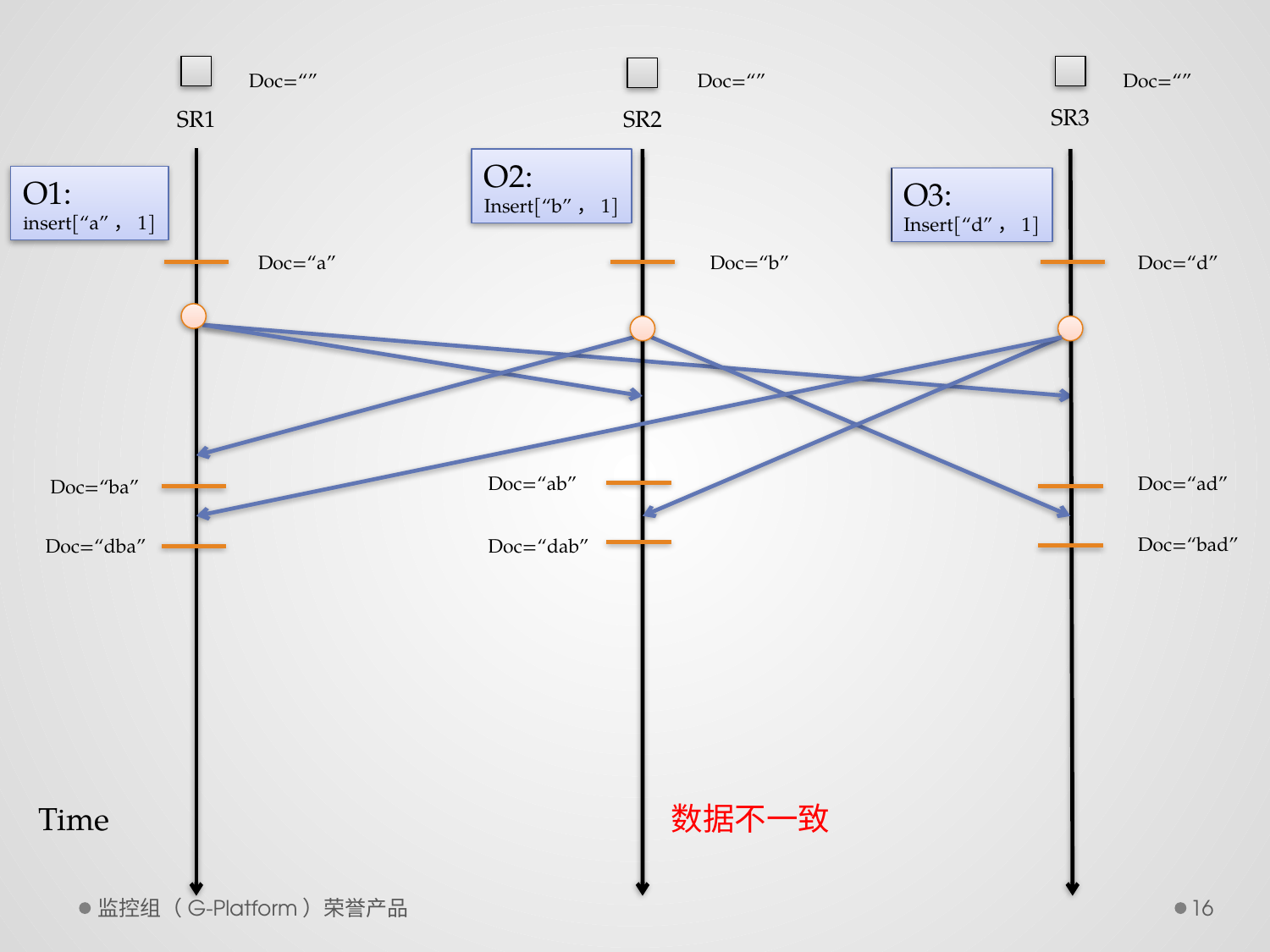

Doc=“”
Doc=“”
Doc=“”
SR3
SR1
SR2
O2:
Insert[“b”，1]
O1:
insert[“a”，1]
O3:
Insert[“d”，1]
Doc=“a”
Doc=“b”
Doc=“d”

Doc=“ab”
Doc=“ad”
Doc=“ba”
Doc=“bad”
Doc=“dba”
Doc=“dab”
Time
数据不一致
监控组（G-Platform）荣誉产品
16